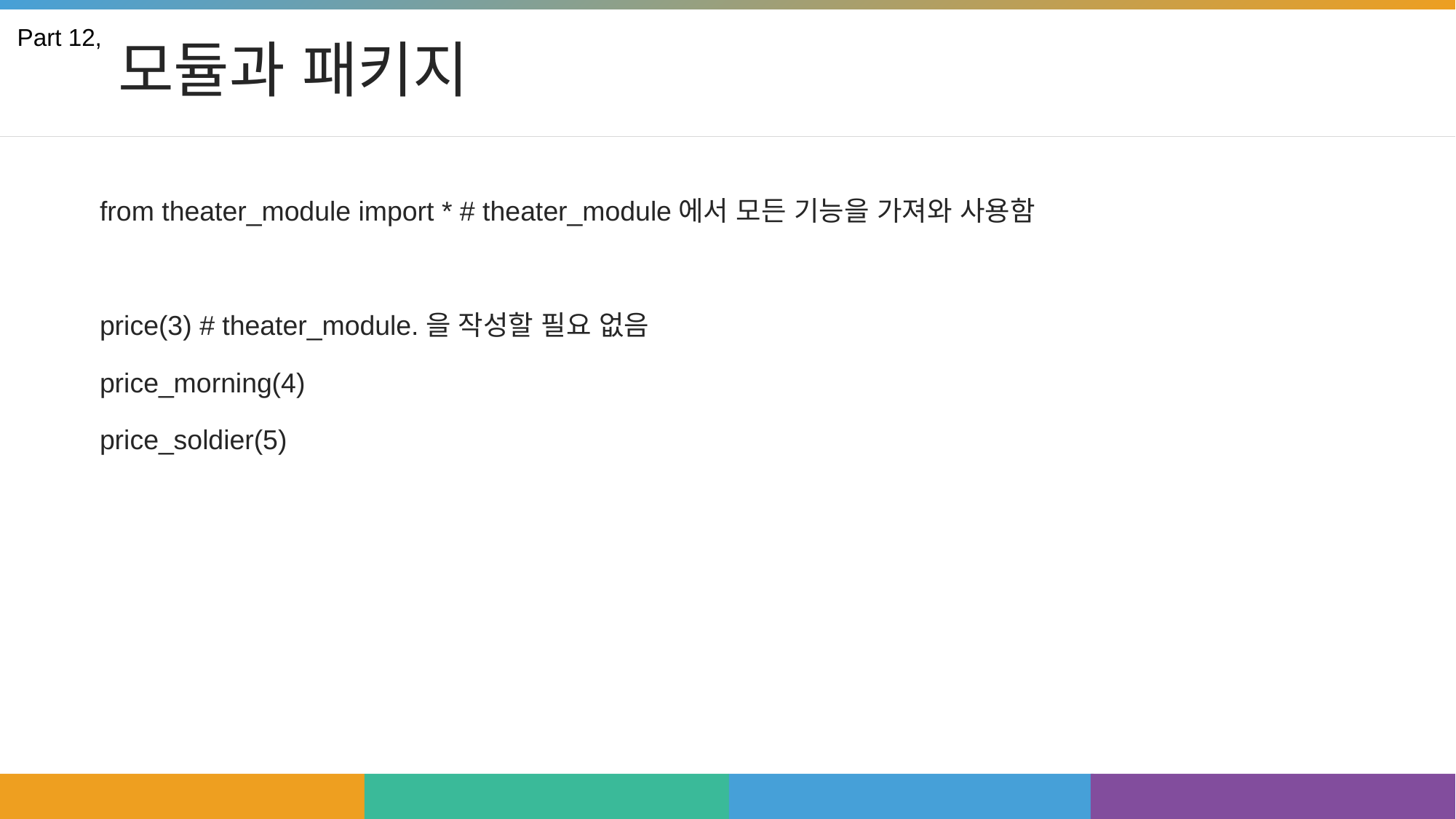

# 모듈과 패키지
Part 12,
from theater_module import * # theater_module에서 모든 기능을 가져와 사용함

price(3) # theater_module.을 작성할 필요 없음
price_morning(4)
price_soldier(5)